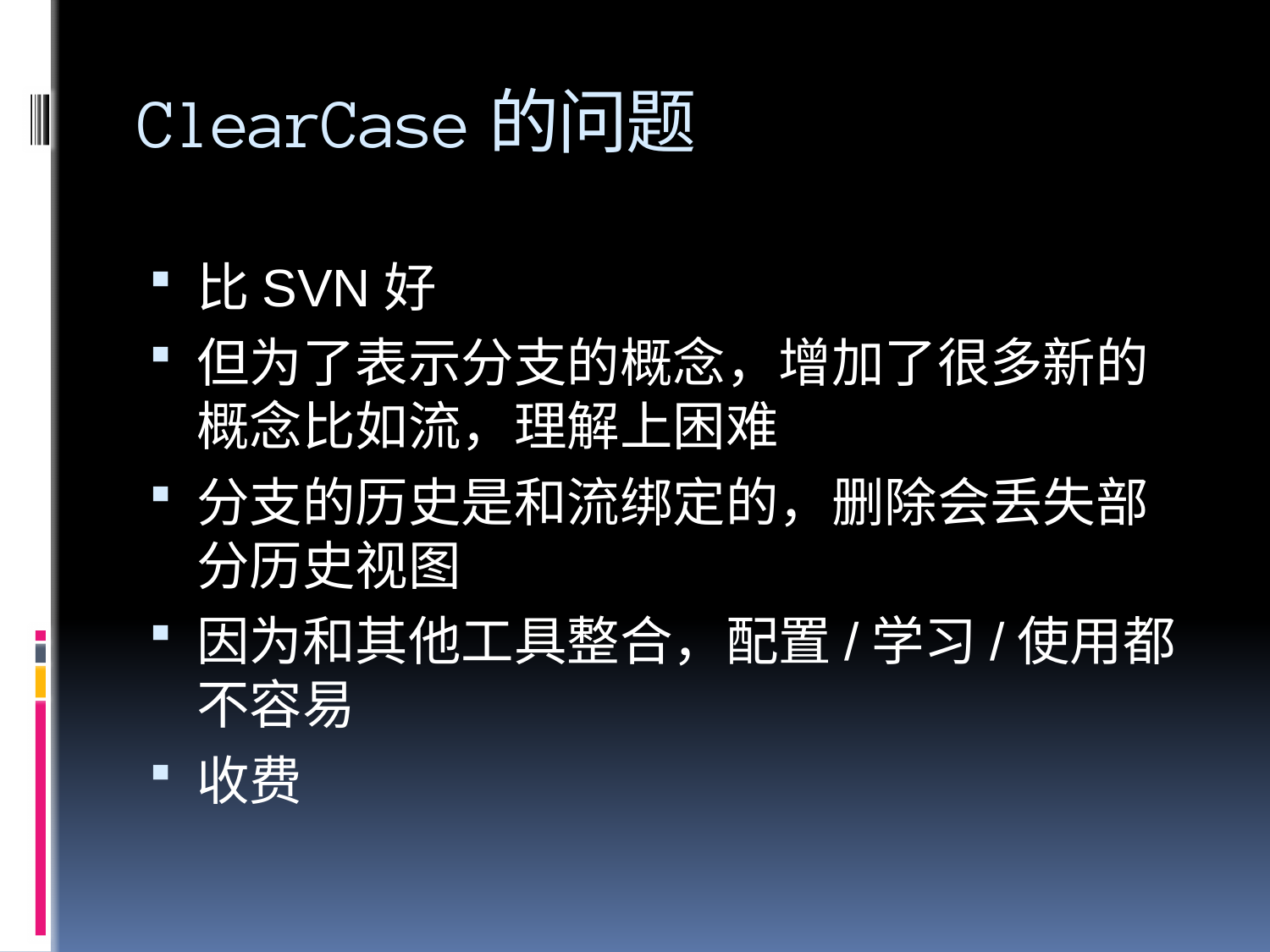

# ClearCase的问题
比SVN好
但为了表示分支的概念，增加了很多新的概念比如流，理解上困难
分支的历史是和流绑定的，删除会丢失部分历史视图
因为和其他工具整合，配置/学习/使用都不容易
收费